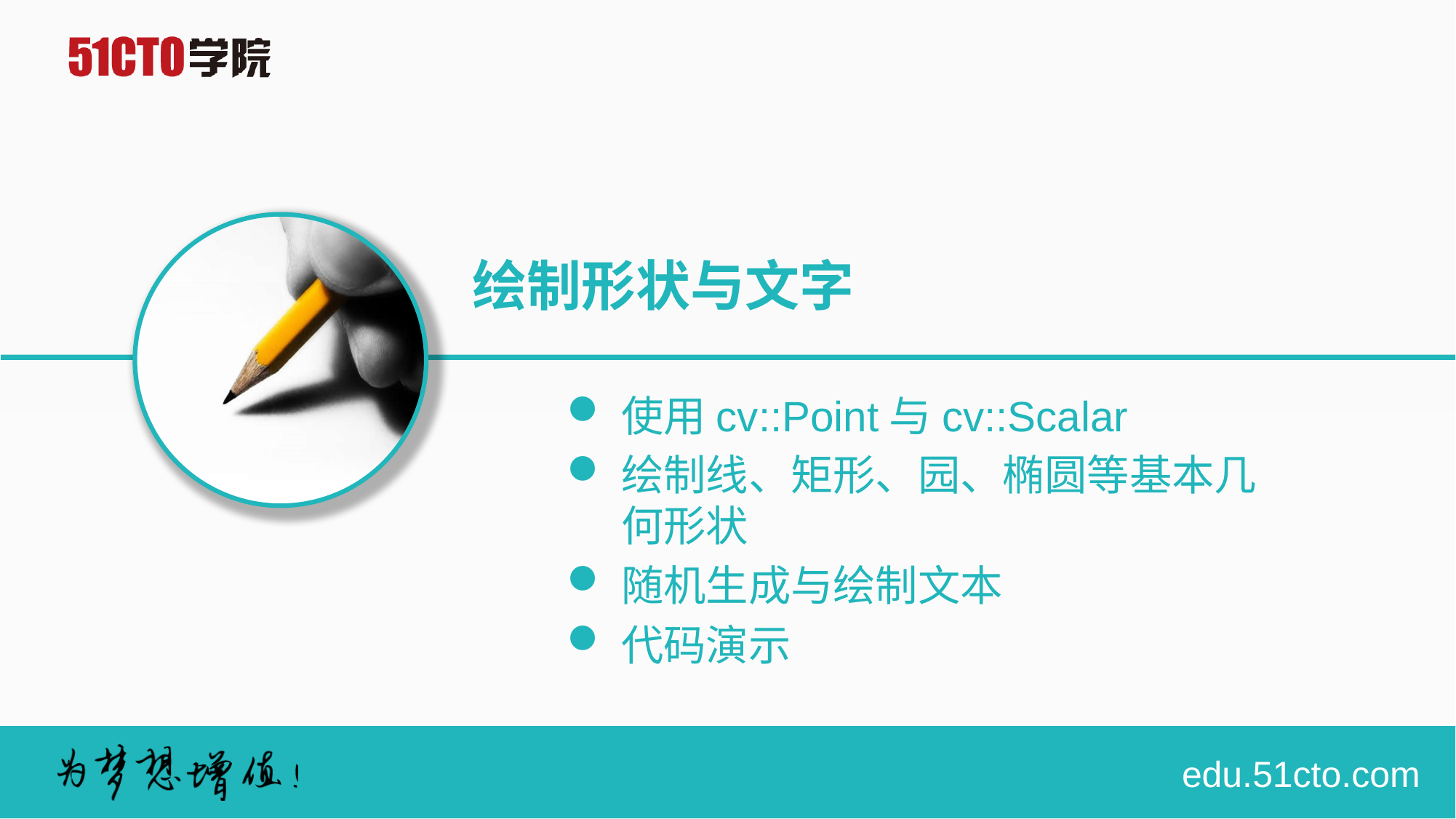

绘制形状与文字
使用cv::Point与cv::Scalar
绘制线、矩形、园、椭圆等基本几何形状
随机生成与绘制文本
代码演示